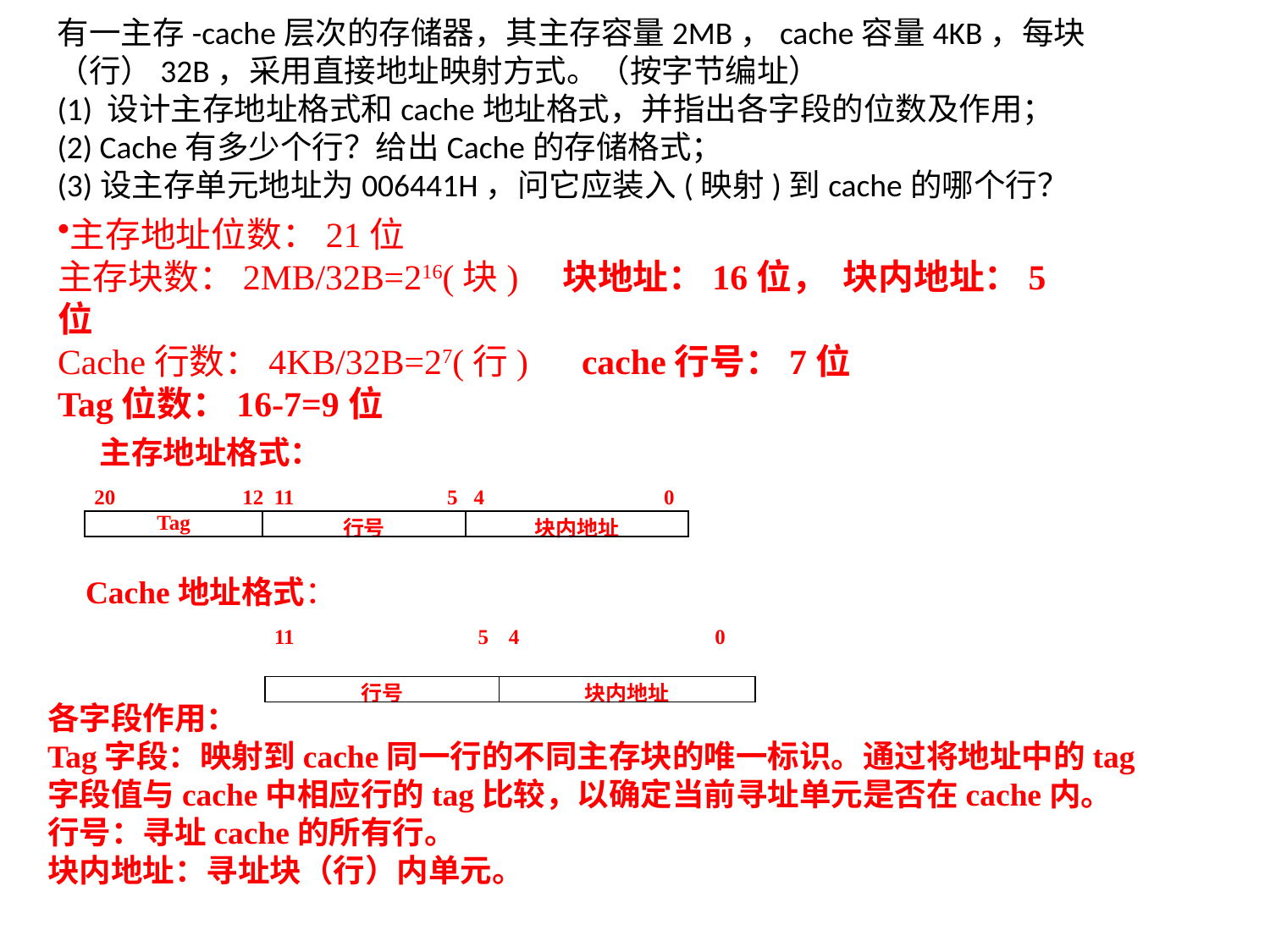

有一主存-cache层次的存储器，其主存容量2MB，cache容量4KB，每块（行）32B，采用直接地址映射方式。（按字节编址）
(1) 设计主存地址格式和cache地址格式，并指出各字段的位数及作用；
(2) Cache有多少个行？给出Cache的存储格式；
(3)设主存单元地址为006441H，问它应装入(映射)到cache的哪个行？
主存地址位数：21位
主存块数：2MB/32B=216(块)    块地址：16位，  块内地址：5位
Cache行数：4KB/32B=27(行)      cache行号：7位
Tag位数：16-7=9位
主存地址格式：
| 20 12 11 5 4 0 |  |  |
| --- | --- | --- |
| Tag | 行号 | 块内地址 |
Cache地址格式：
| 11 5 | 4 0 |
| --- | --- |
| 行号 | 块内地址 |
各字段作用：
Tag字段：映射到cache同一行的不同主存块的唯一标识。通过将地址中的tag字段值与cache中相应行的tag比较，以确定当前寻址单元是否在cache内。
行号：寻址cache的所有行。
块内地址：寻址块（行）内单元。